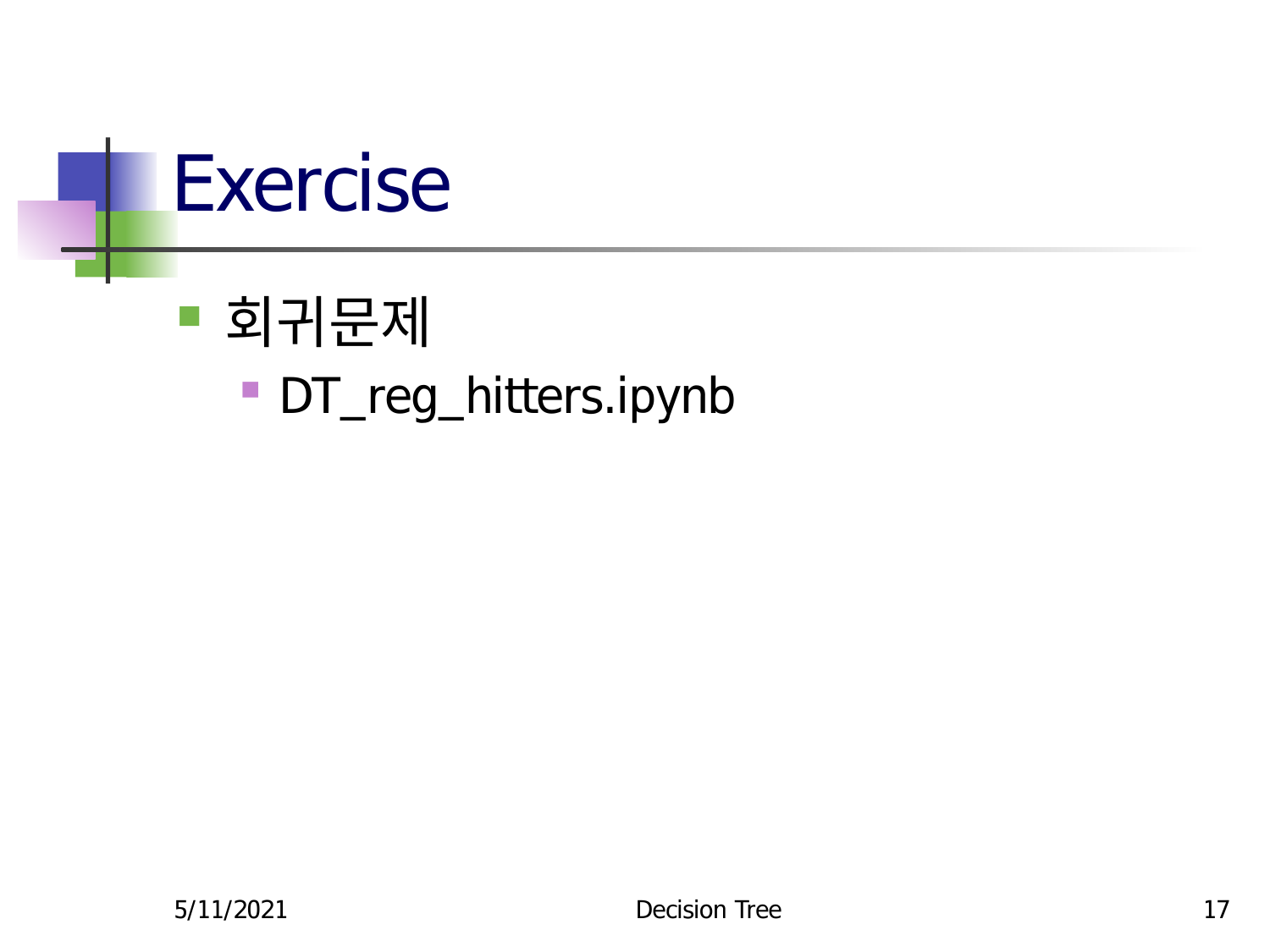

# Exercise
회귀문제
DT_reg_hitters.ipynb
5/11/2021
Decision Tree
17